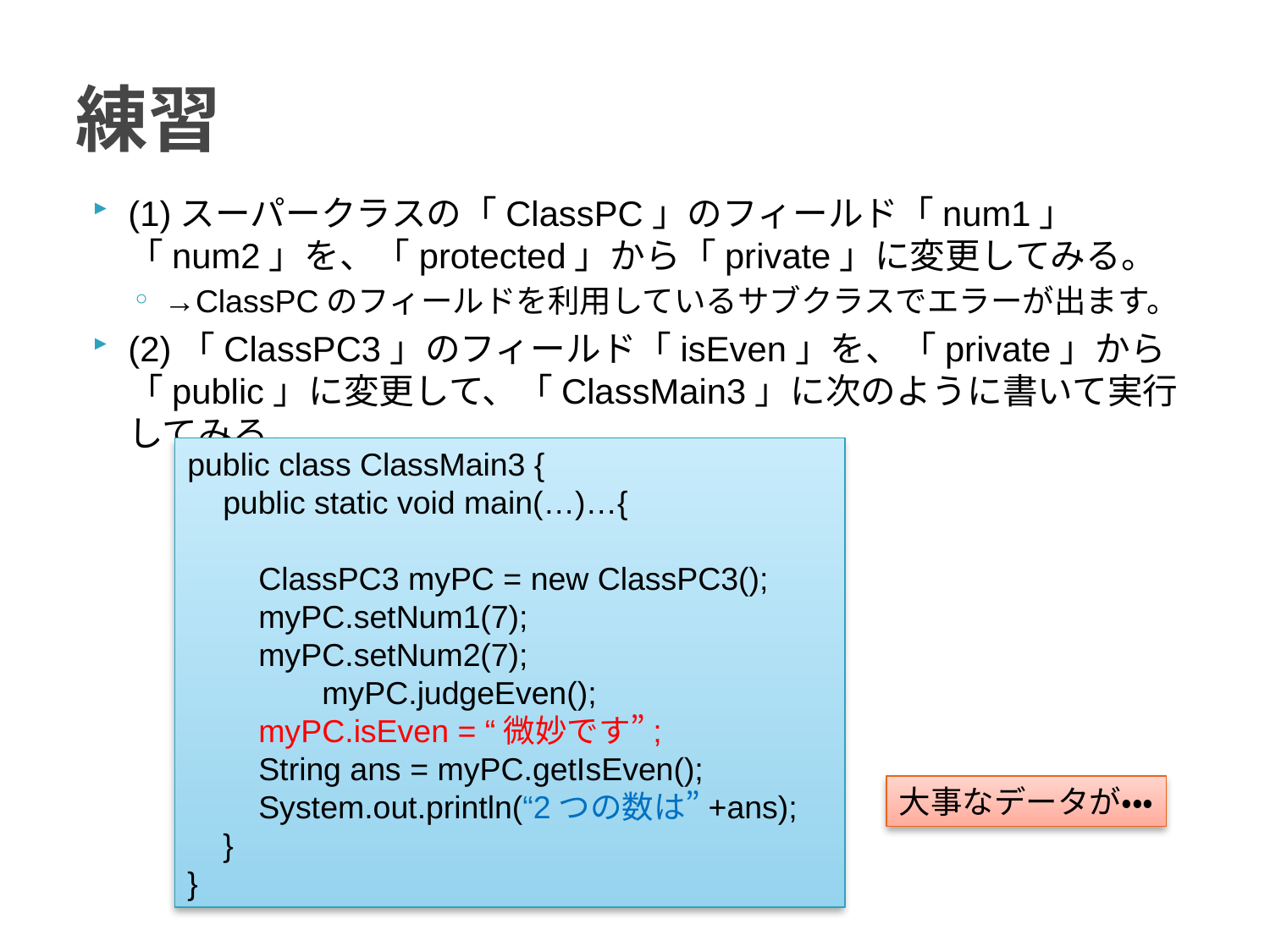

# 練習
(1)スーパークラスの「ClassPC」のフィールド「num1」「num2」を、「protected」から「private」に変更してみる。
→ClassPCのフィールドを利用しているサブクラスでエラーが出ます。
(2)「ClassPC3」のフィールド「isEven」を、「private」から「public」に変更して、「ClassMain3」に次のように書いて実行してみる。
public class ClassMain3 {
    public static void main(…)…{

        ClassPC3 myPC = new ClassPC3();
        myPC.setNum1(7);
        myPC.setNum2(7);
　　　　myPC.judgeEven();
        myPC.isEven = “微妙です”;
        String ans = myPC.getIsEven();
        System.out.println(“2つの数は”+ans);
    }
}
大事なデータが・・・